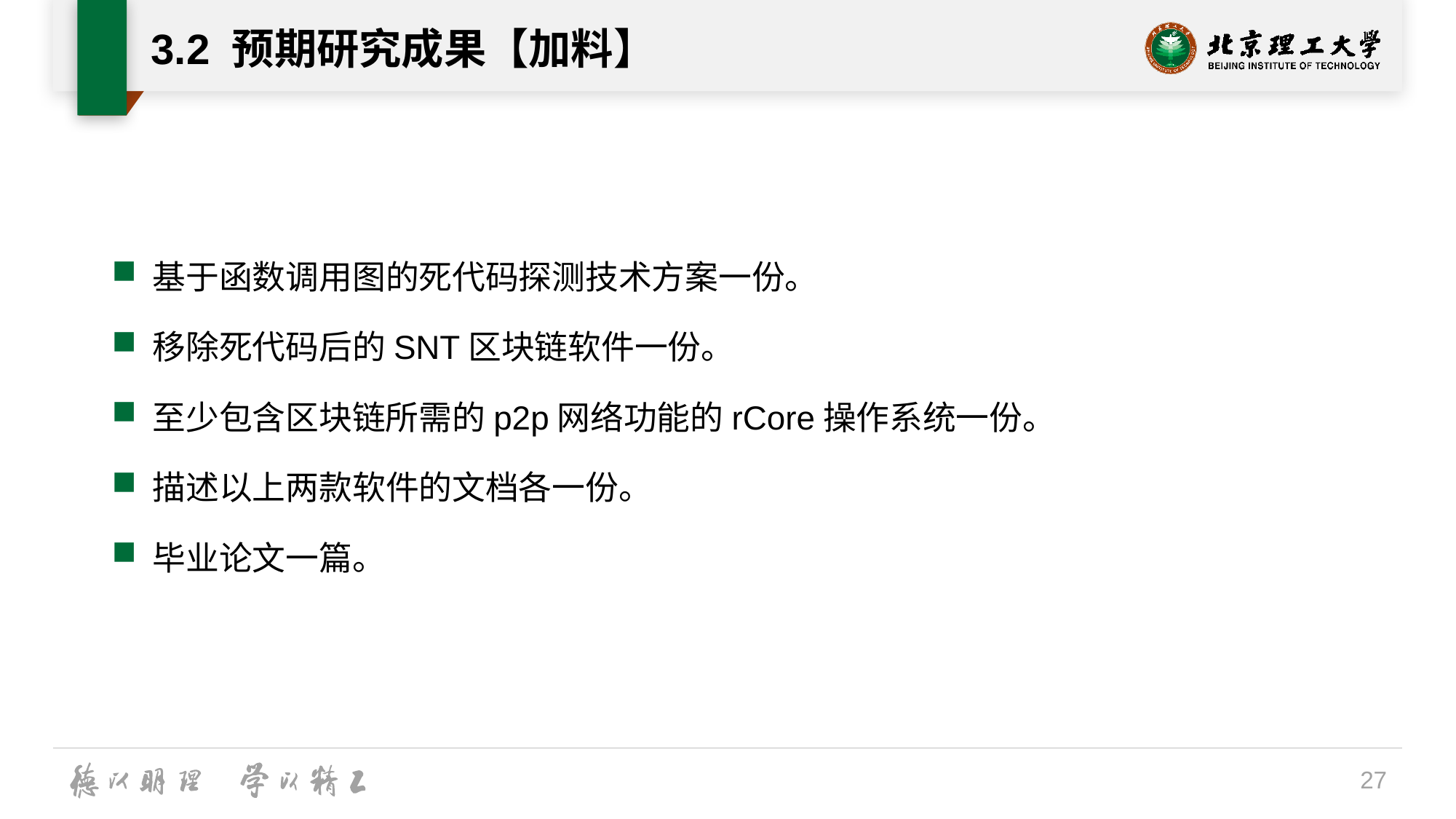

# 3.2 预期研究成果【加料】
基于函数调用图的死代码探测技术方案一份。
移除死代码后的SNT区块链软件一份。
至少包含区块链所需的p2p网络功能的rCore操作系统一份。
描述以上两款软件的文档各一份。
毕业论文一篇。